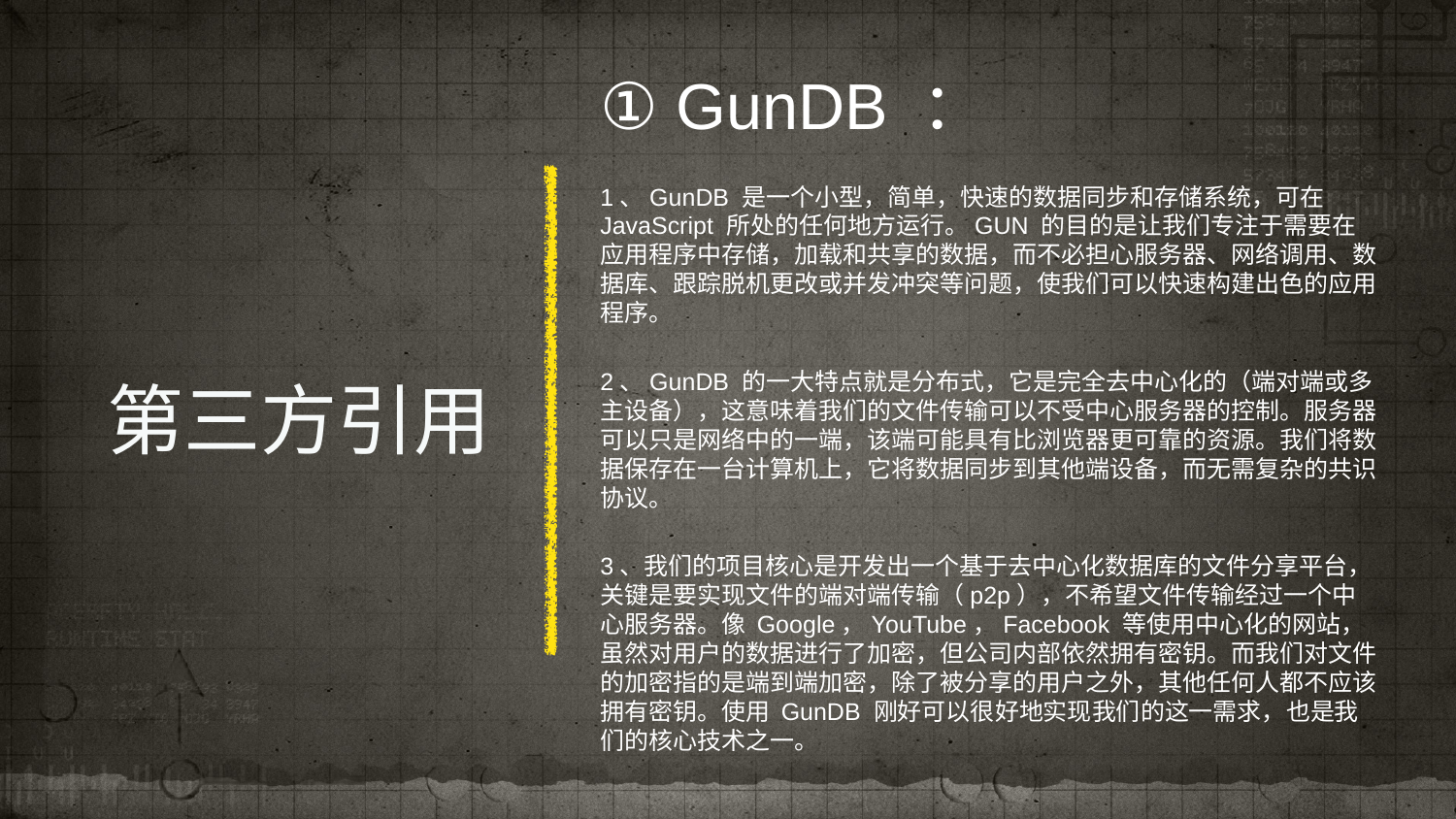

# 第三方引用
① GunDB ：
1、GunDB 是一个小型，简单，快速的数据同步和存储系统，可在JavaScript 所处的任何地方运行。GUN 的目的是让我们专注于需要在应用程序中存储，加载和共享的数据，而不必担心服务器、网络调用、数据库、跟踪脱机更改或并发冲突等问题，使我们可以快速构建出色的应用程序。
2、GunDB 的一大特点就是分布式，它是完全去中心化的（端对端或多主设备），这意味着我们的文件传输可以不受中心服务器的控制。服务器可以只是网络中的一端，该端可能具有比浏览器更可靠的资源。我们将数据保存在一台计算机上，它将数据同步到其他端设备，而无需复杂的共识协议。
3、我们的项目核心是开发出一个基于去中⼼化数据库的⽂件分享平台，关键是要实现文件的端对端传输（p2p），不希望文件传输经过一个中心服务器。像 Google，YouTube，Facebook 等使用中心化的网站，虽然对用户的数据进行了加密，但公司内部依然拥有密钥。而我们对文件的加密指的是端到端加密，除了被分享的用户之外，其他任何人都不应该拥有密钥。使用 GunDB 刚好可以很好地实现我们的这一需求，也是我们的核心技术之一。